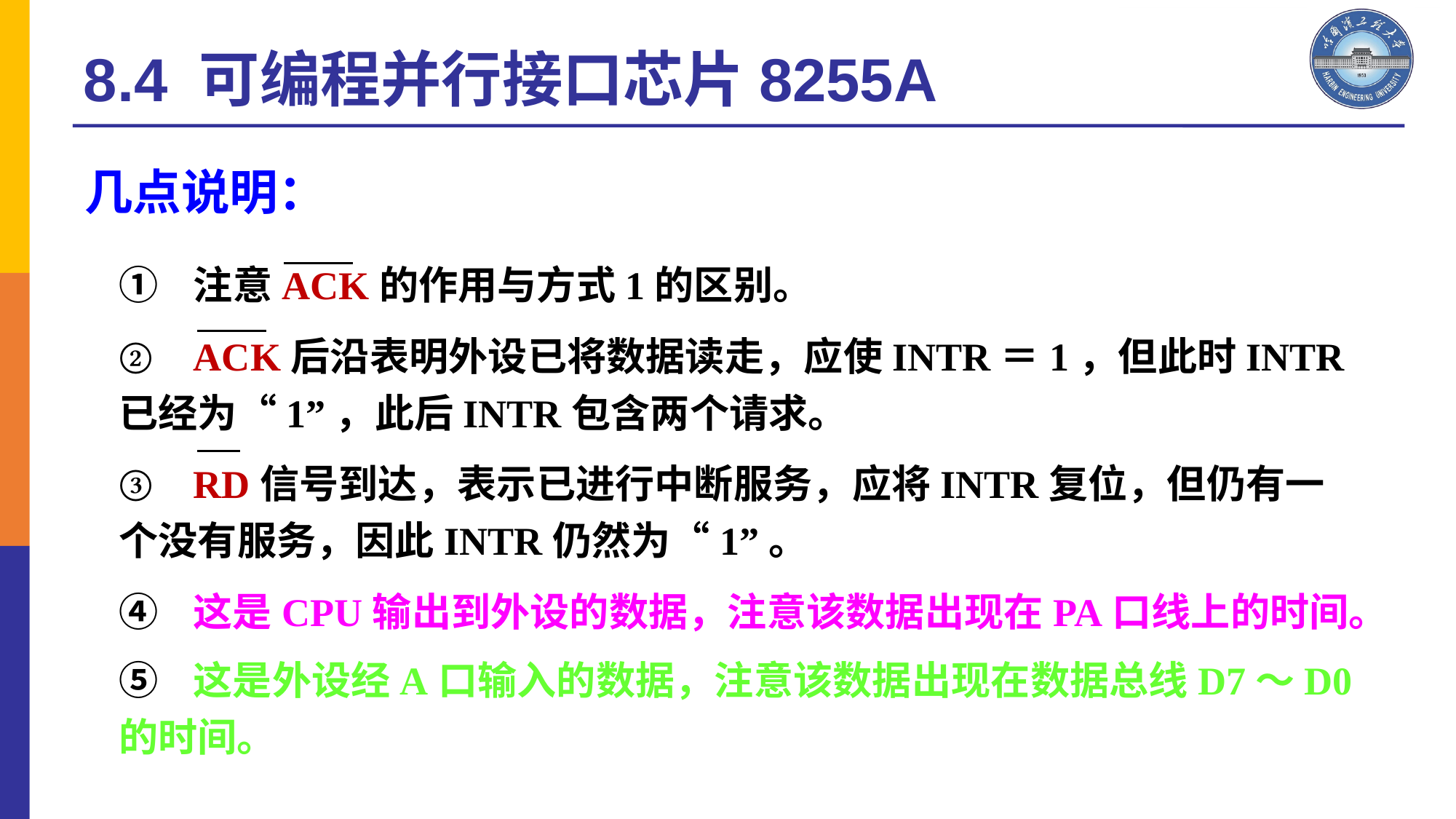

8.4 可编程并行接口芯片8255A
中国科学技术大学电子工程与信息科学系
几点说明：
①	注意ACK的作用与方式1的区别。
②	ACK后沿表明外设已将数据读走，应使INTR＝1，但此时INTR已经为“1”，此后INTR包含两个请求。
③	RD信号到达，表示已进行中断服务，应将INTR复位，但仍有一个没有服务，因此INTR仍然为“1”。
④	这是CPU输出到外设的数据，注意该数据出现在PA口线上的时间。
⑤	这是外设经A口输入的数据，注意该数据出现在数据总线D7～D0的时间。